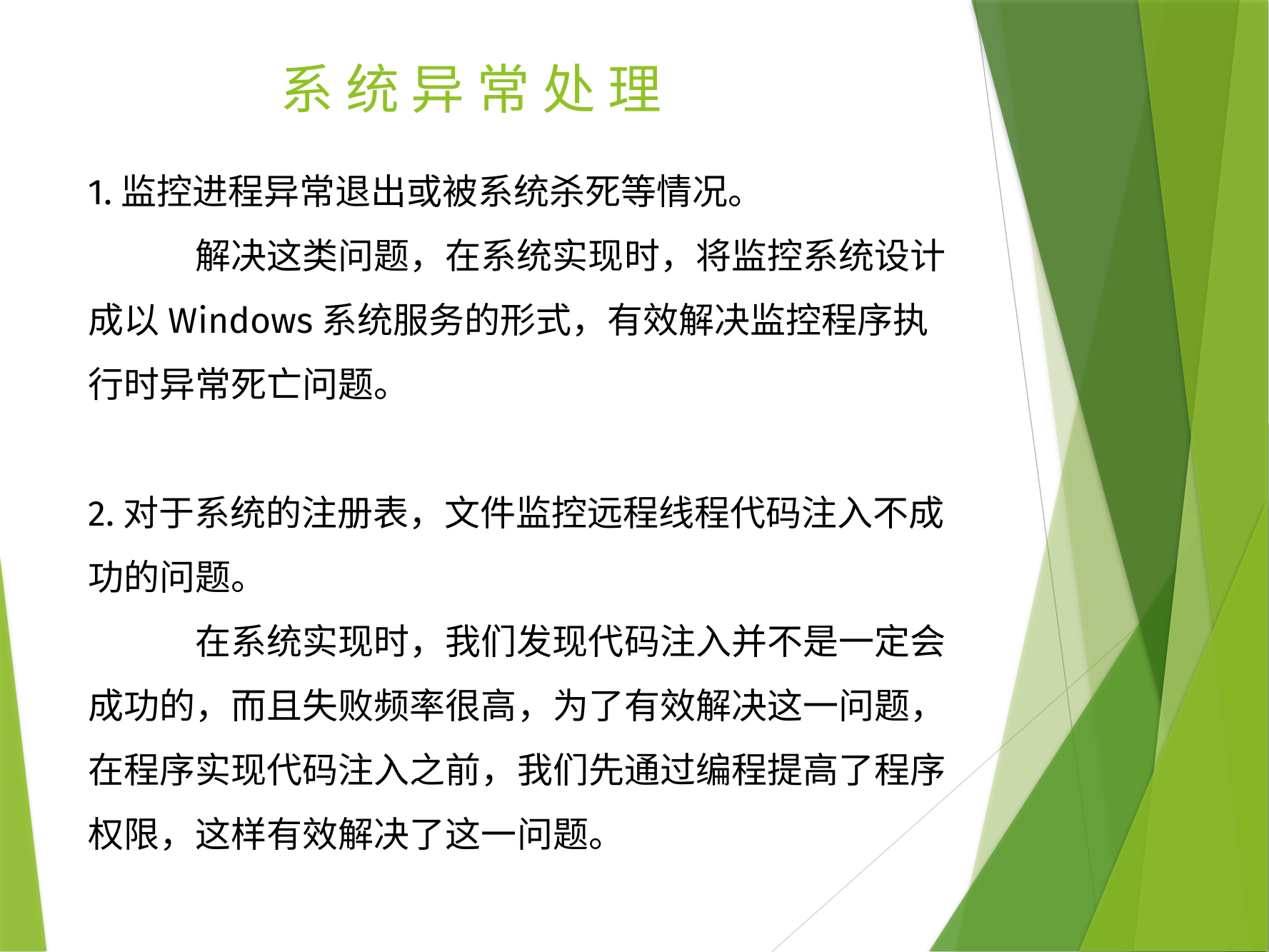

系 统 异 常 处 理
1.监控进程异常退出或被系统杀死等情况。
	解决这类问题，在系统实现时，将监控系统设计成以Windows系统服务的形式，有效解决监控程序执行时异常死亡问题。

2.对于系统的注册表，文件监控远程线程代码注入不成功的问题。
	在系统实现时，我们发现代码注入并不是一定会成功的，而且失败频率很高，为了有效解决这一问题，在程序实现代码注入之前，我们先通过编程提高了程序权限，这样有效解决了这一问题。